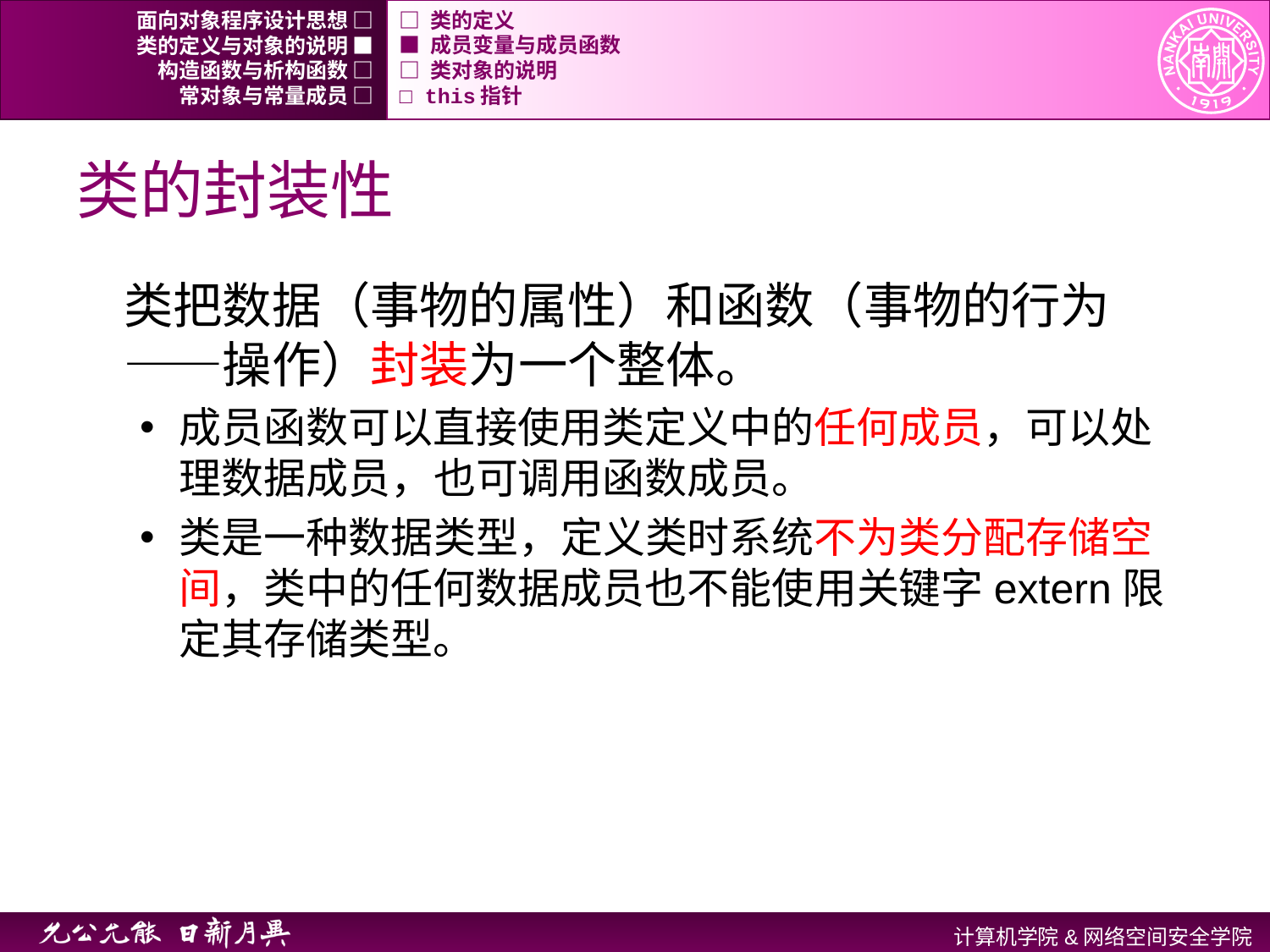

面向对象程序设计思想 □
□ 类的定义
类的定义与对象的说明 ■
■ 成员变量与成员函数
构造函数与析构函数 □
□ 类对象的说明
常对象与常量成员 □

□ this指针
# 类的封装性
类把数据（事物的属性）和函数（事物的行为——操作）封装为一个整体。
成员函数可以直接使用类定义中的任何成员，可以处理数据成员，也可调用函数成员。
类是一种数据类型，定义类时系统不为类分配存储空间，类中的任何数据成员也不能使用关键字extern限定其存储类型。